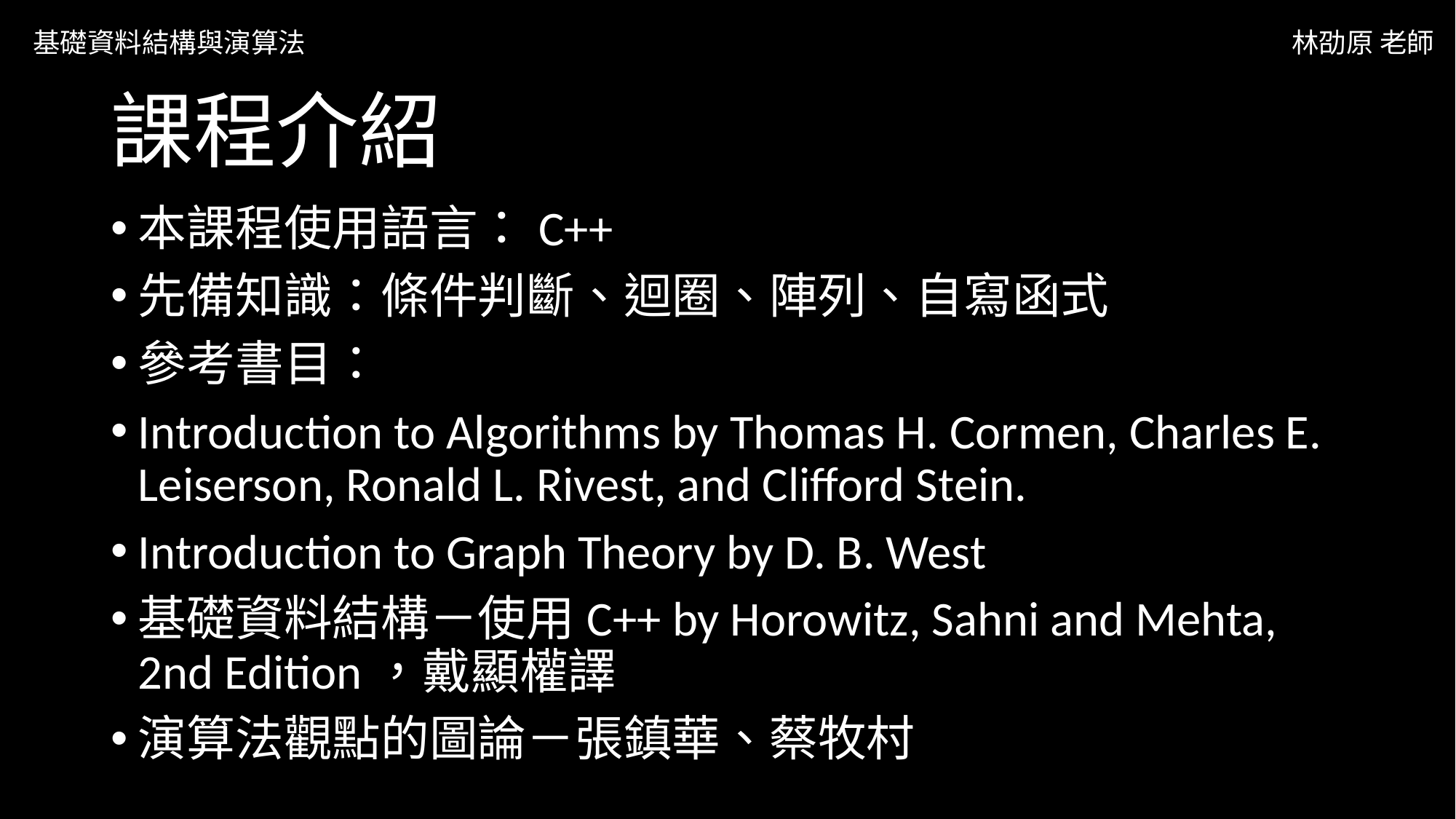

基礎資料結構與演算法
林劭原 老師
# 課程介紹
本課程使用語言：C++
先備知識：條件判斷、迴圈、陣列、自寫函式
參考書目：
Introduction to Algorithms by Thomas H. Cormen, Charles E. Leiserson, Ronald L. Rivest, and Clifford Stein.
Introduction to Graph Theory by D. B. West
基礎資料結構－使用C++ by Horowitz, Sahni and Mehta, 2nd Edition，戴顯權譯
演算法觀點的圖論－張鎮華、蔡牧村